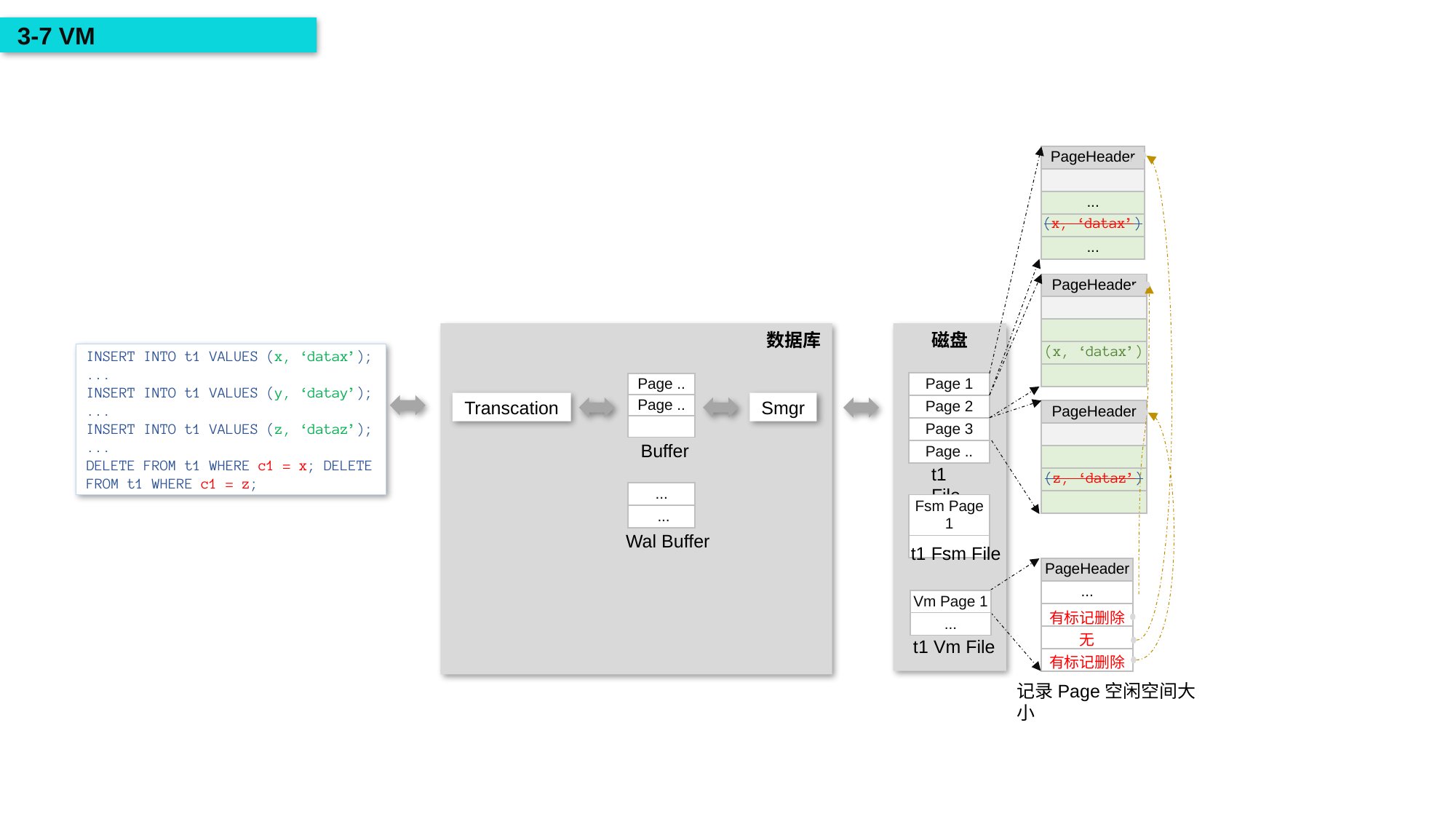

3-7 VM
| PageHeader |
| --- |
|  |
| ... |
| (x, ‘datax’) |
| ... |

| PageHeader |
| --- |
|  |
|  |
| (x, ‘datax’) |
|  |

磁盘
数据库
INSERT INTO t1 VALUES (x, ‘datax’);
...
INSERT INTO t1 VALUES (y, ‘datay’);
...
INSERT INTO t1 VALUES (z, ‘dataz’);
...
DELETE FROM t1 WHERE c1 = x; DELETE FROM t1 WHERE c1 = z;
| Page 1 |
| --- |
| Page 2 |
| Page 3 |
| Page .. |
| Page .. |
| --- |
| Page .. |
|  |
Transcation
Smgr

| PageHeader |
| --- |
|  |
|  |
| (z, ‘dataz’) |
|  |

Buffer
t1 File
| ... |
| --- |
| ... |
| Fsm Page 1 |
| --- |
| ... |
Wal Buffer
t1 Fsm File
| PageHeader |
| --- |
| ... |
| 有标记删除 |
| 无 |
| 有标记删除 |
| Vm Page 1 |
| --- |
| ... |

t1 Vm File

记录Page空闲空间大小